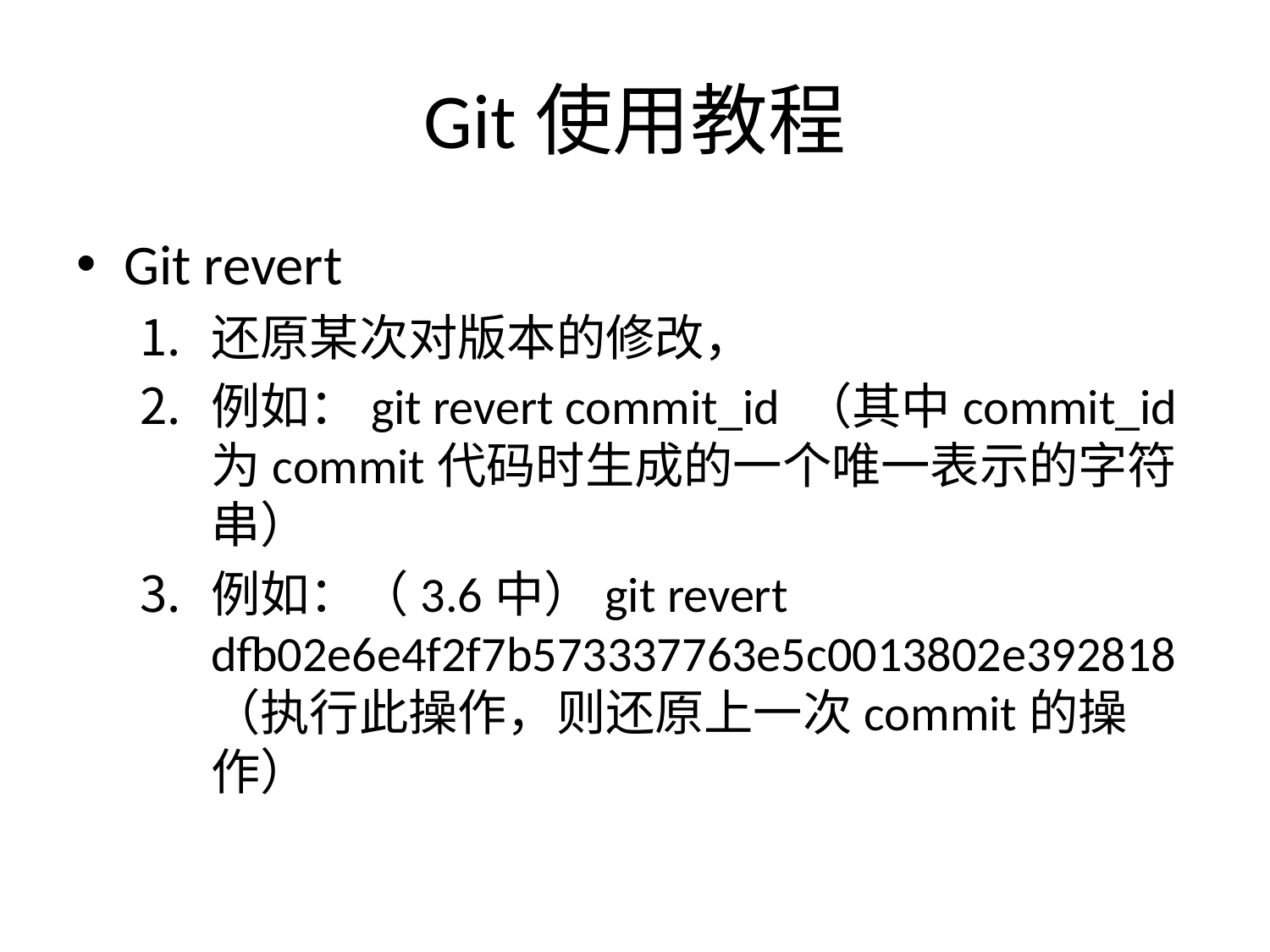

# Git使用教程
Git revert
还原某次对版本的修改，
例如：git revert commit_id （其中commit_id为commit代码时生成的一个唯一表示的字符串）
例如：（3.6中）git revert dfb02e6e4f2f7b573337763e5c0013802e392818 （执行此操作，则还原上一次commit的操作）